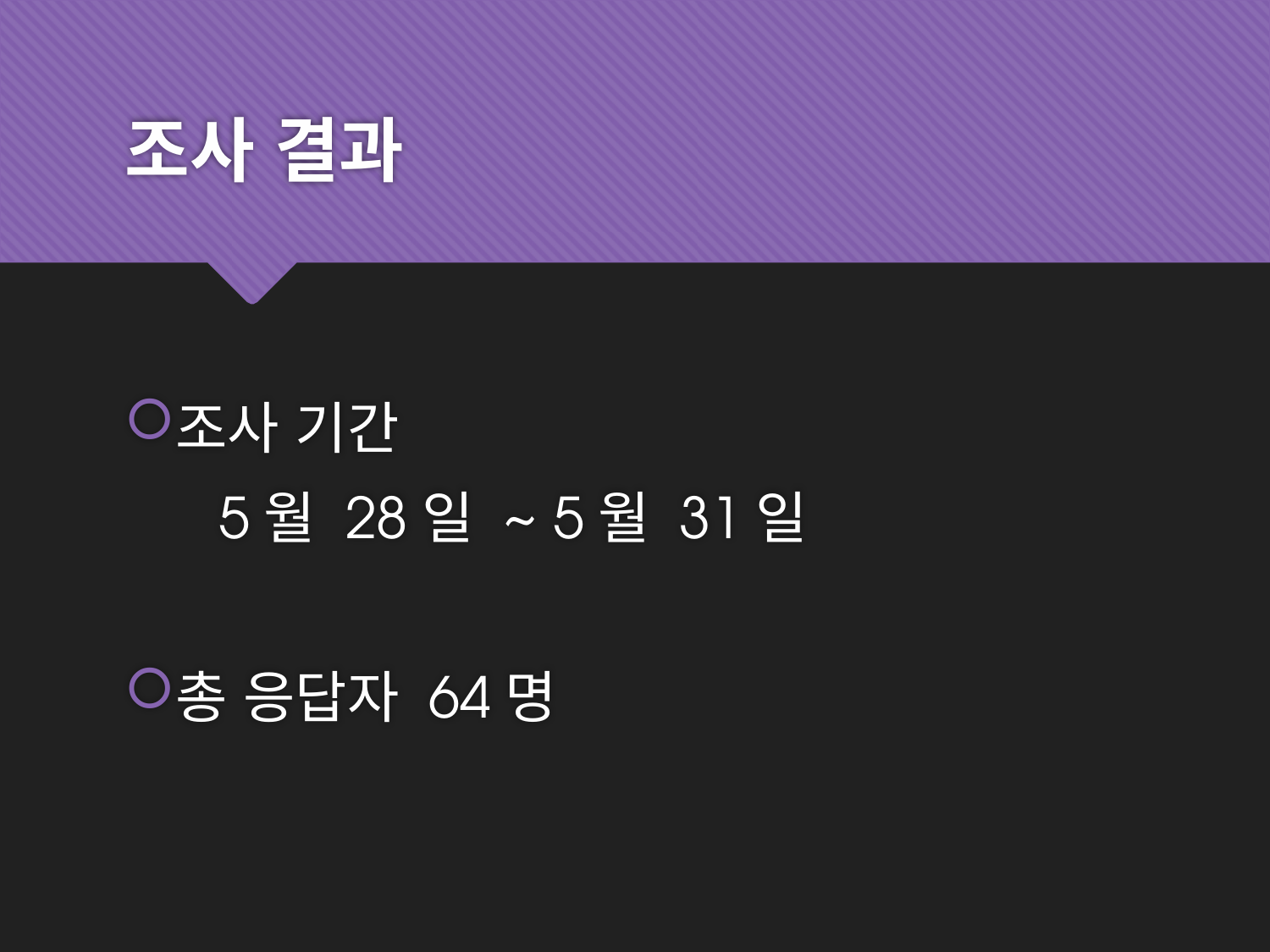

# 조사 결과
조사 기간
      5월 28일 ~ 5월 31일

총 응답자 64명